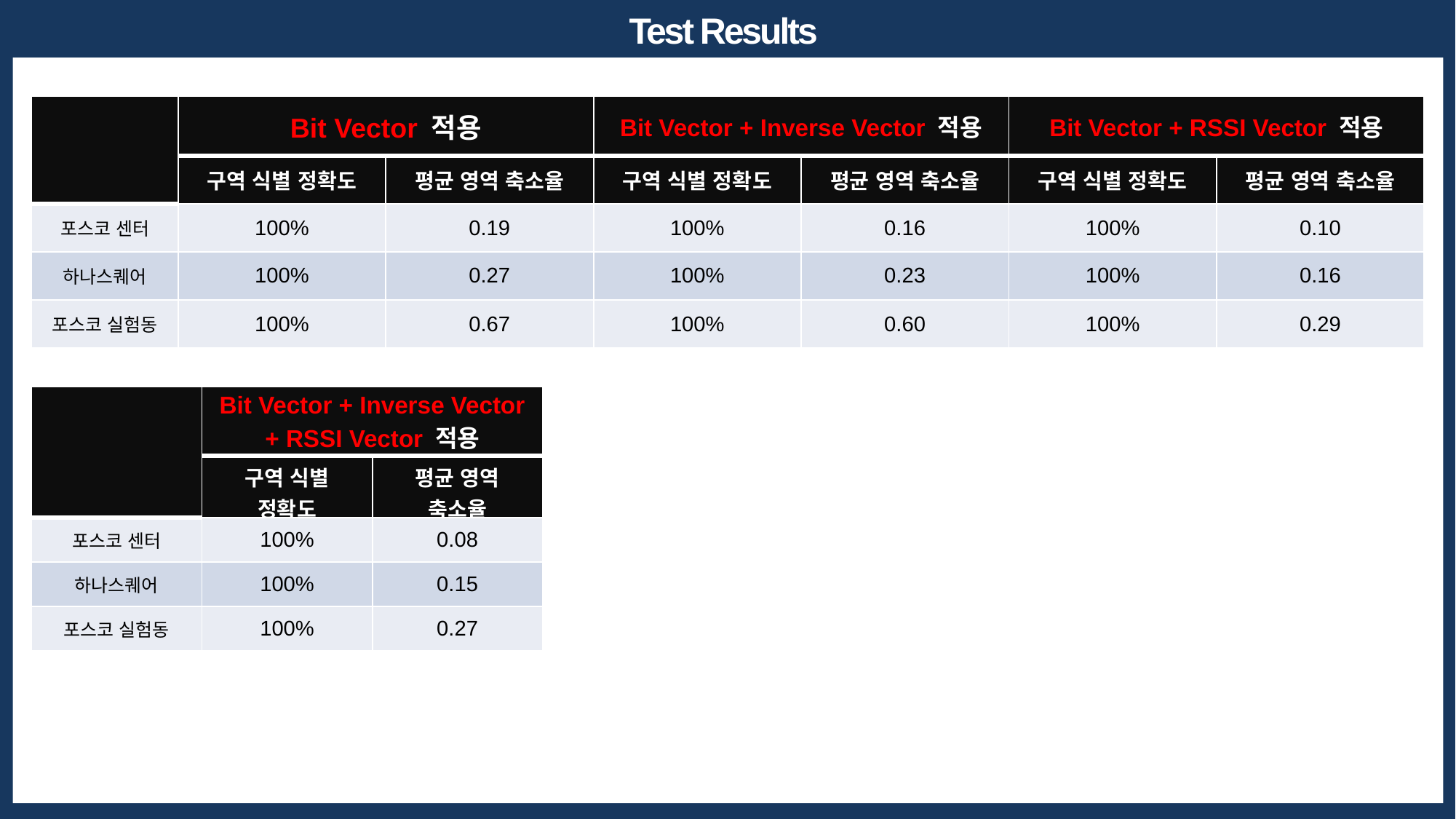

Test Results

|  | Bit Vector 적용 |  | Bit Vector + Inverse Vector 적용 |  | Bit Vector + RSSI Vector 적용 |  |
| --- | --- | --- | --- | --- | --- | --- |
|  | 구역 식별 정확도 | 평균 영역 축소율 | 구역 식별 정확도 | 평균 영역 축소율 | 구역 식별 정확도 | 평균 영역 축소율 |
| 포스코 센터 | 100% | 0.19 | 100% | 0.16 | 100% | 0.10 |
| 하나스퀘어 | 100% | 0.27 | 100% | 0.23 | 100% | 0.16 |
| 포스코 실험동 | 100% | 0.67 | 100% | 0.60 | 100% | 0.29 |
|  | Bit Vector + Inverse Vector + RSSI Vector 적용 |  |
| --- | --- | --- |
|  | 구역 식별 정확도 | 평균 영역 축소율 |
| 포스코 센터 | 100% | 0.08 |
| 하나스퀘어 | 100% | 0.15 |
| 포스코 실험동 | 100% | 0.27 |